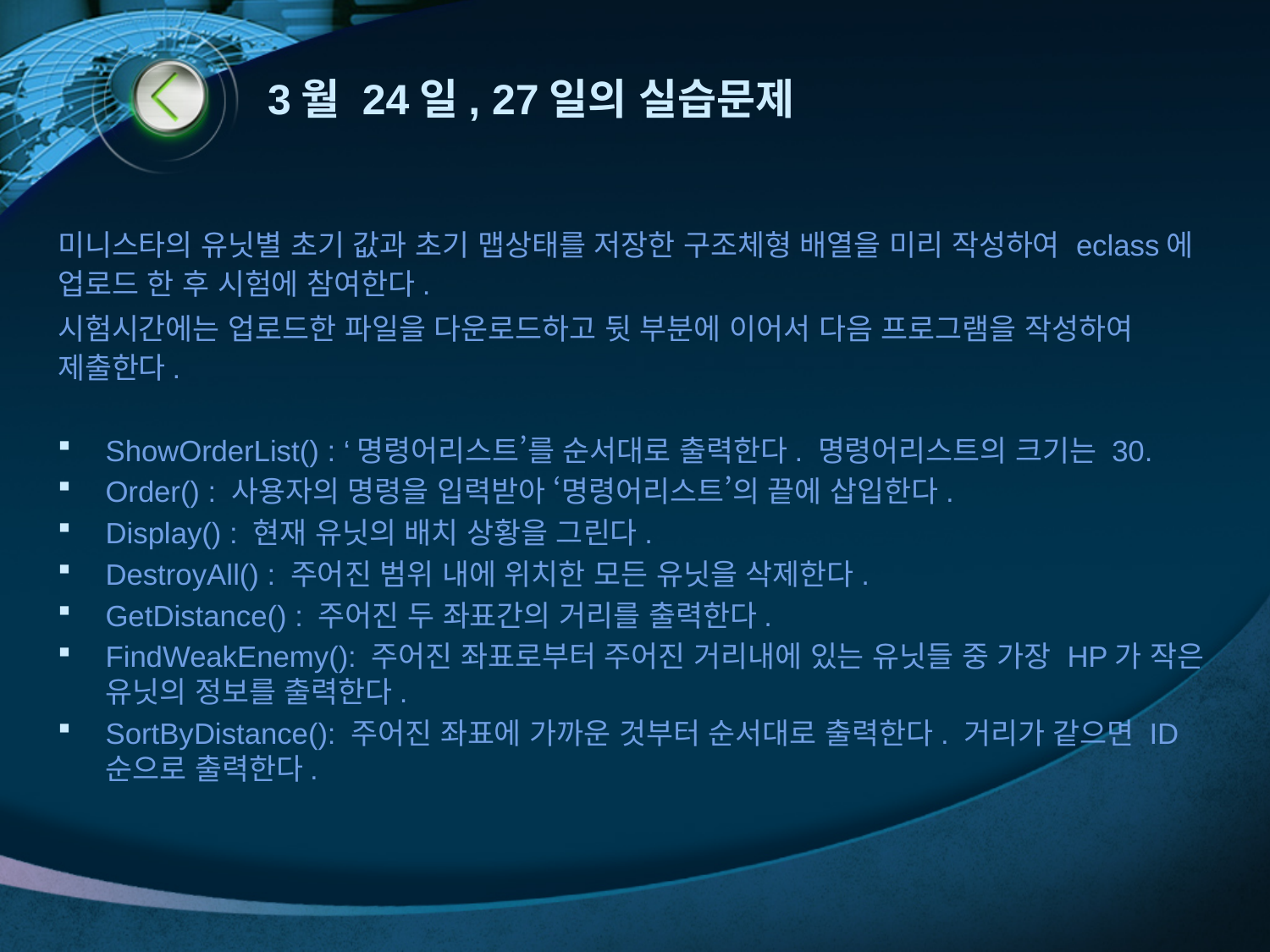

# 3월 24일, 27일의 실습문제
미니스타의 유닛별 초기 값과 초기 맵상태를 저장한 구조체형 배열을 미리 작성하여 eclass에 업로드 한 후 시험에 참여한다.
시험시간에는 업로드한 파일을 다운로드하고 뒷 부분에 이어서 다음 프로그램을 작성하여 제출한다.

ShowOrderList() : ‘명령어리스트’를 순서대로 출력한다. 명령어리스트의 크기는 30.
Order() : 사용자의 명령을 입력받아 ‘명령어리스트’의 끝에 삽입한다.
Display() : 현재 유닛의 배치 상황을 그린다.
DestroyAll() : 주어진 범위 내에 위치한 모든 유닛을 삭제한다.
GetDistance() : 주어진 두 좌표간의 거리를 출력한다.
FindWeakEnemy(): 주어진 좌표로부터 주어진 거리내에 있는 유닛들 중 가장 HP가 작은 유닛의 정보를 출력한다.
SortByDistance(): 주어진 좌표에 가까운 것부터 순서대로 출력한다. 거리가 같으면 ID순으로 출력한다.